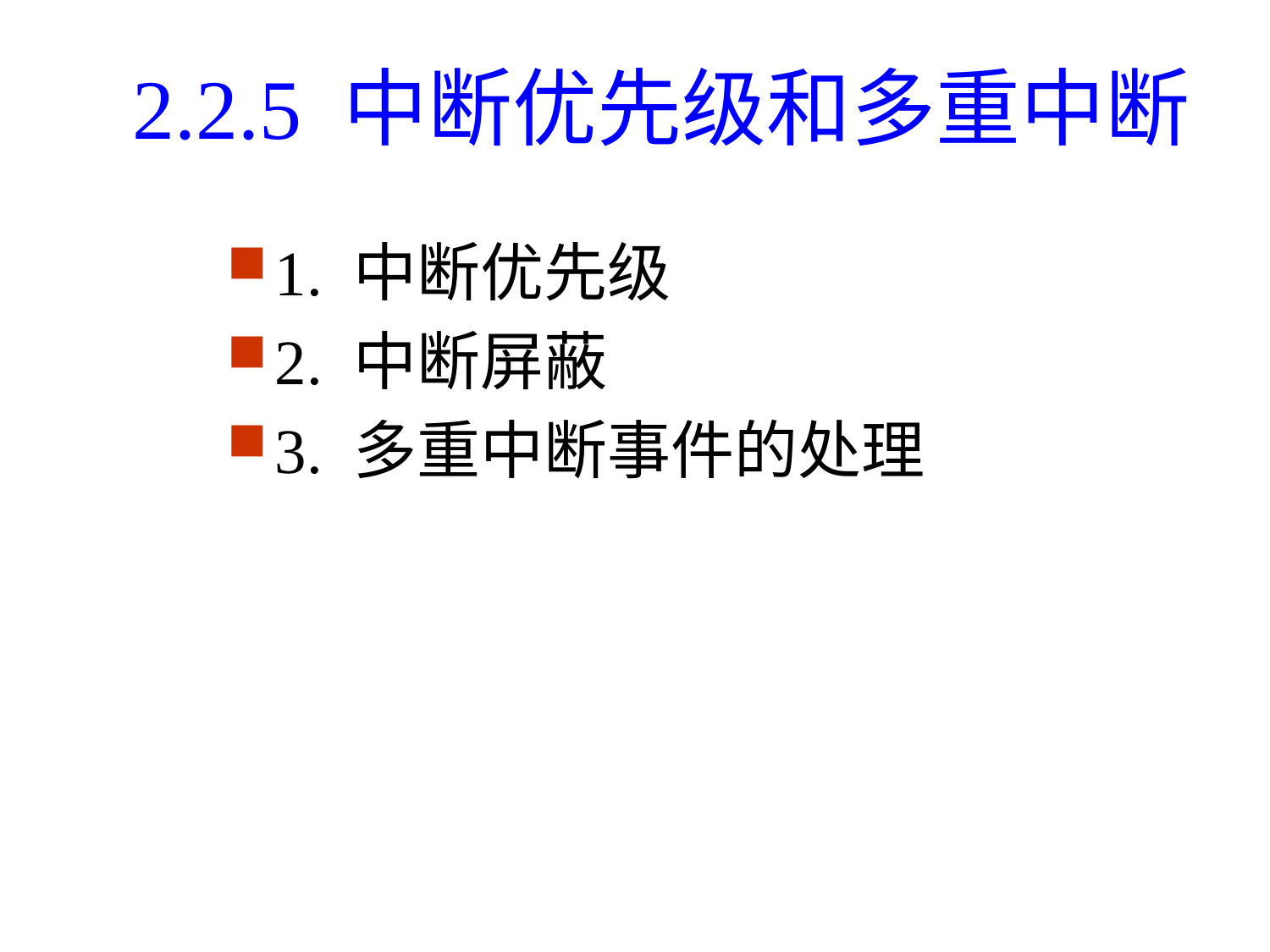

2.2.5 中断优先级和多重中断
1. 中断优先级
2. 中断屏蔽
3. 多重中断事件的处理